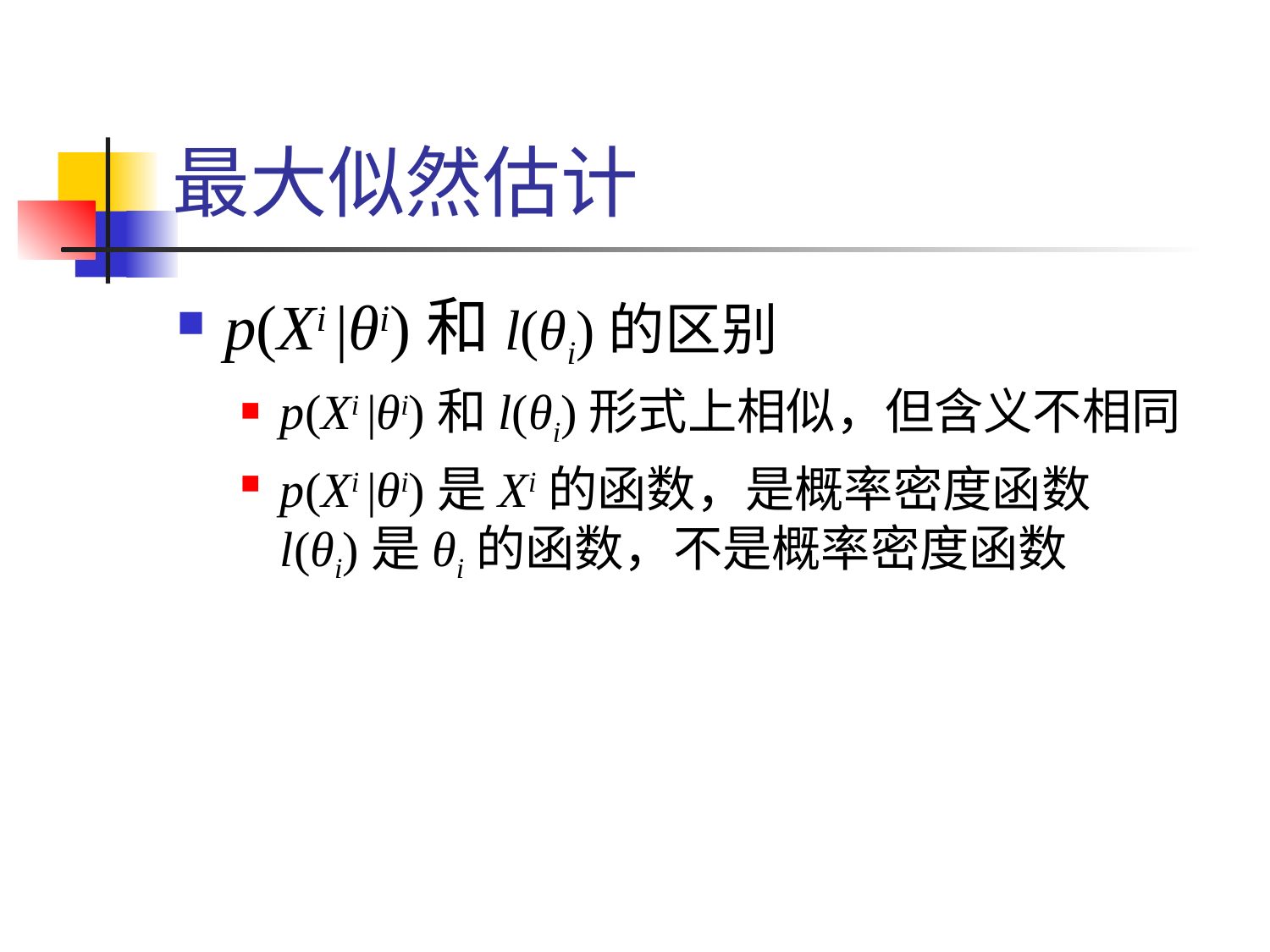

# 最大似然估计
p(Xi |θi)和l(θi)的区别
p(Xi |θi)和l(θi)形式上相似，但含义不相同
p(Xi |θi)是Xi的函数，是概率密度函数
l(θi)是θi的函数，不是概率密度函数